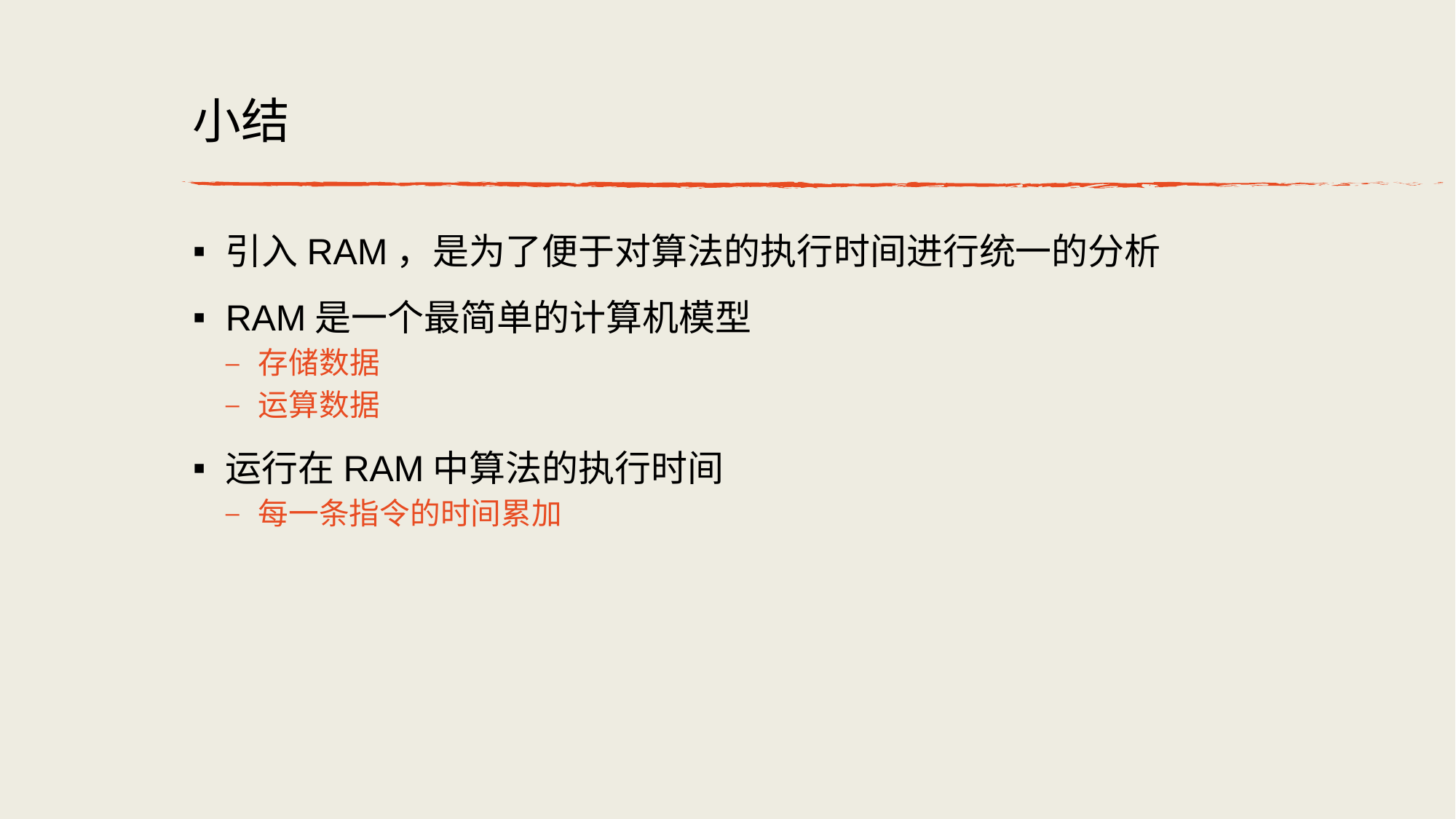

# 小结
引入RAM，是为了便于对算法的执行时间进行统一的分析
RAM是一个最简单的计算机模型
存储数据
运算数据
运行在RAM中算法的执行时间
每一条指令的时间累加